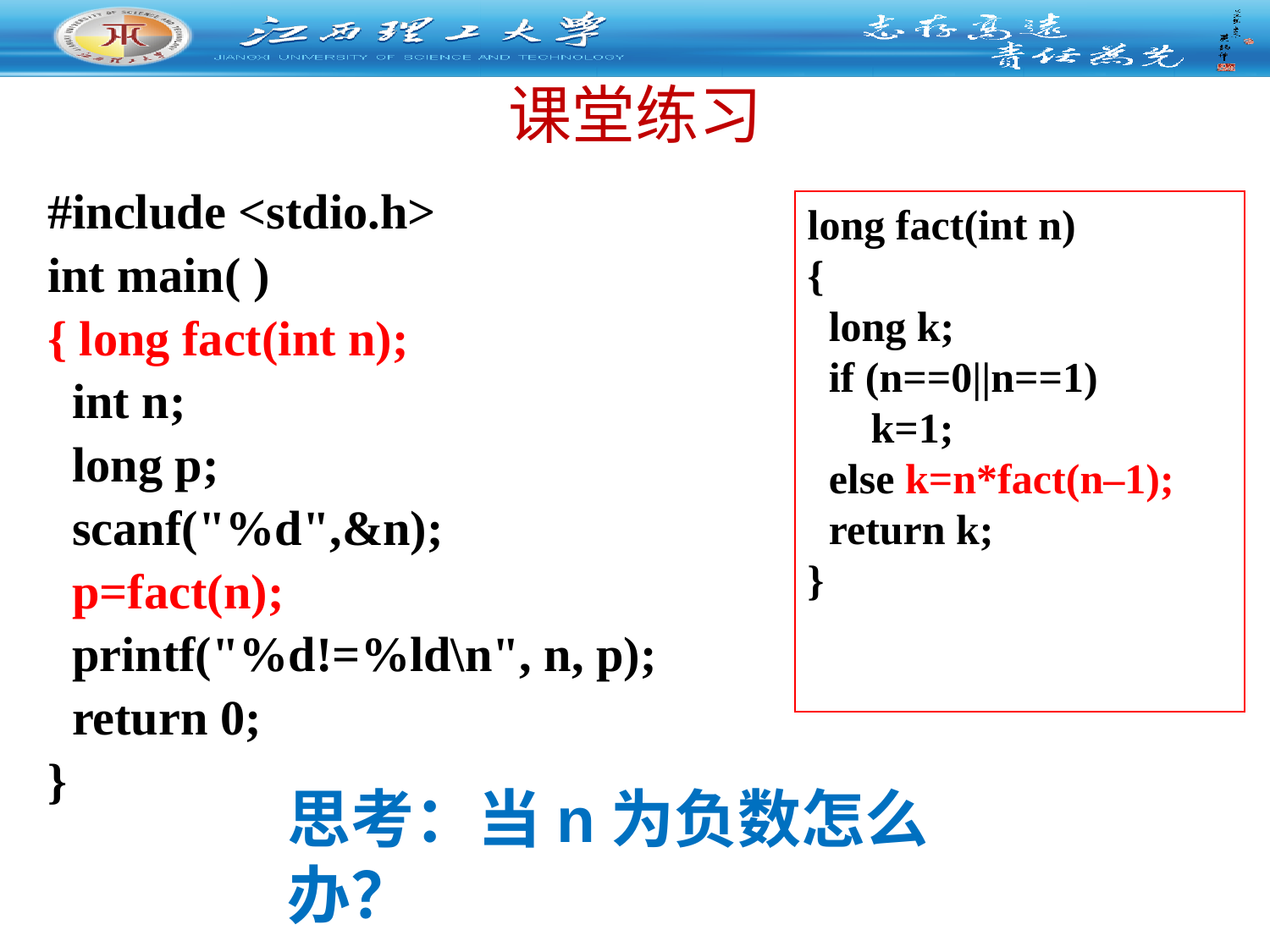

# 课堂练习
#include <stdio.h>
int main( )
{ long fact(int n);
  int n;
  long p;
  scanf("%d",&n);
  p=fact(n);
  printf("%d!=%ld\n", n, p);
  return 0;
}
long fact(int n)
{
  long k;
  if (n==0||n==1)
      k=1;
  else k=n*fact(n–1);
  return k;
}

思考：当n为负数怎么办？